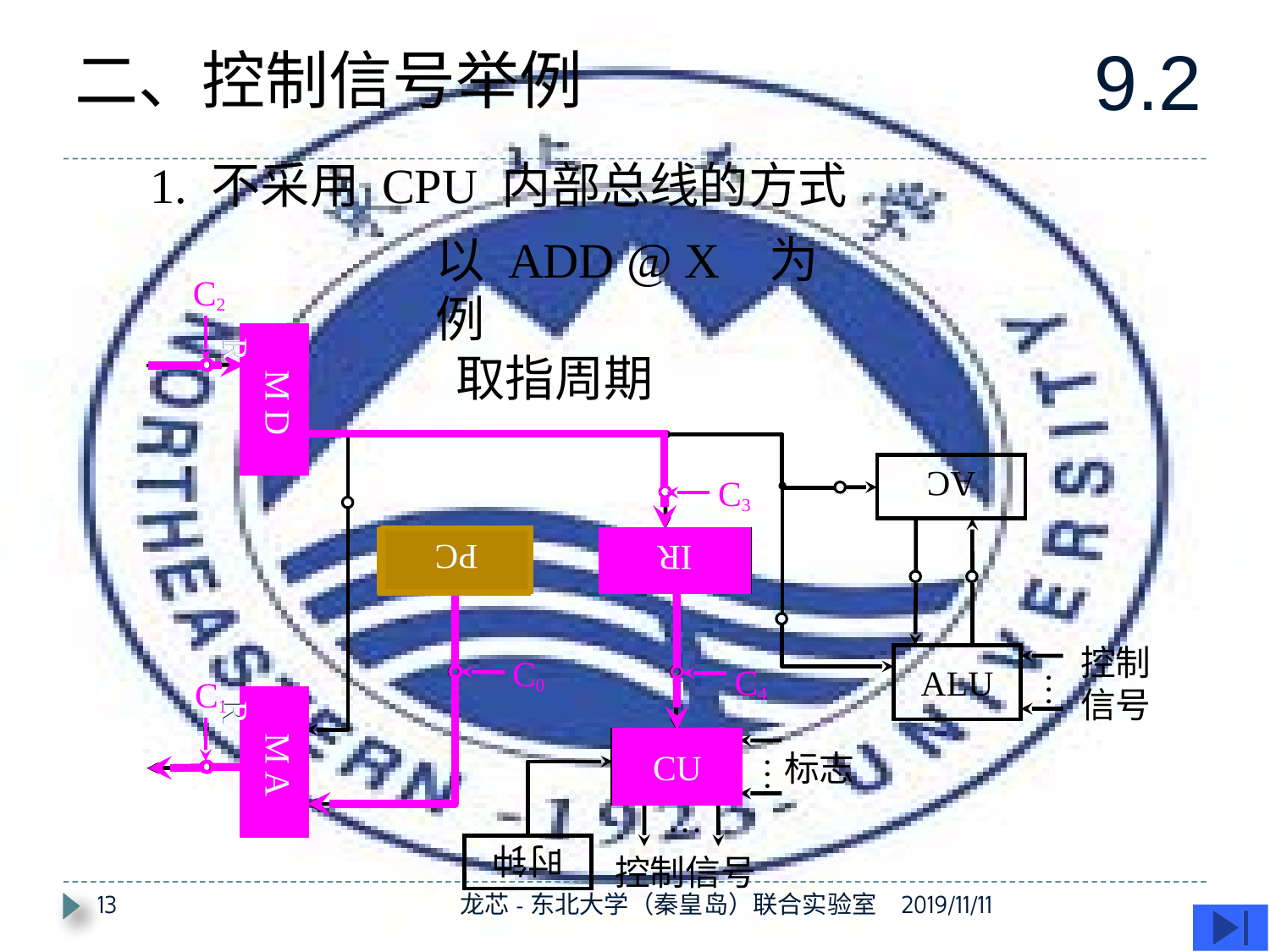

9.2
二、控制信号举例
1. 不采用 CPU 内部总线的方式
以 ADD @ X   为例
C2

    M D R
    M D R
取指周期

AC

C3

PC

PC
PC
IR
IR
PC
PC

控制
信号
C0

ALU
C4

…

C1

    M A R
    M A R
CU
CU
标志

…

…

时钟
控制信号
13
龙芯-东北大学（秦皇岛）联合实验室
2019/11/11